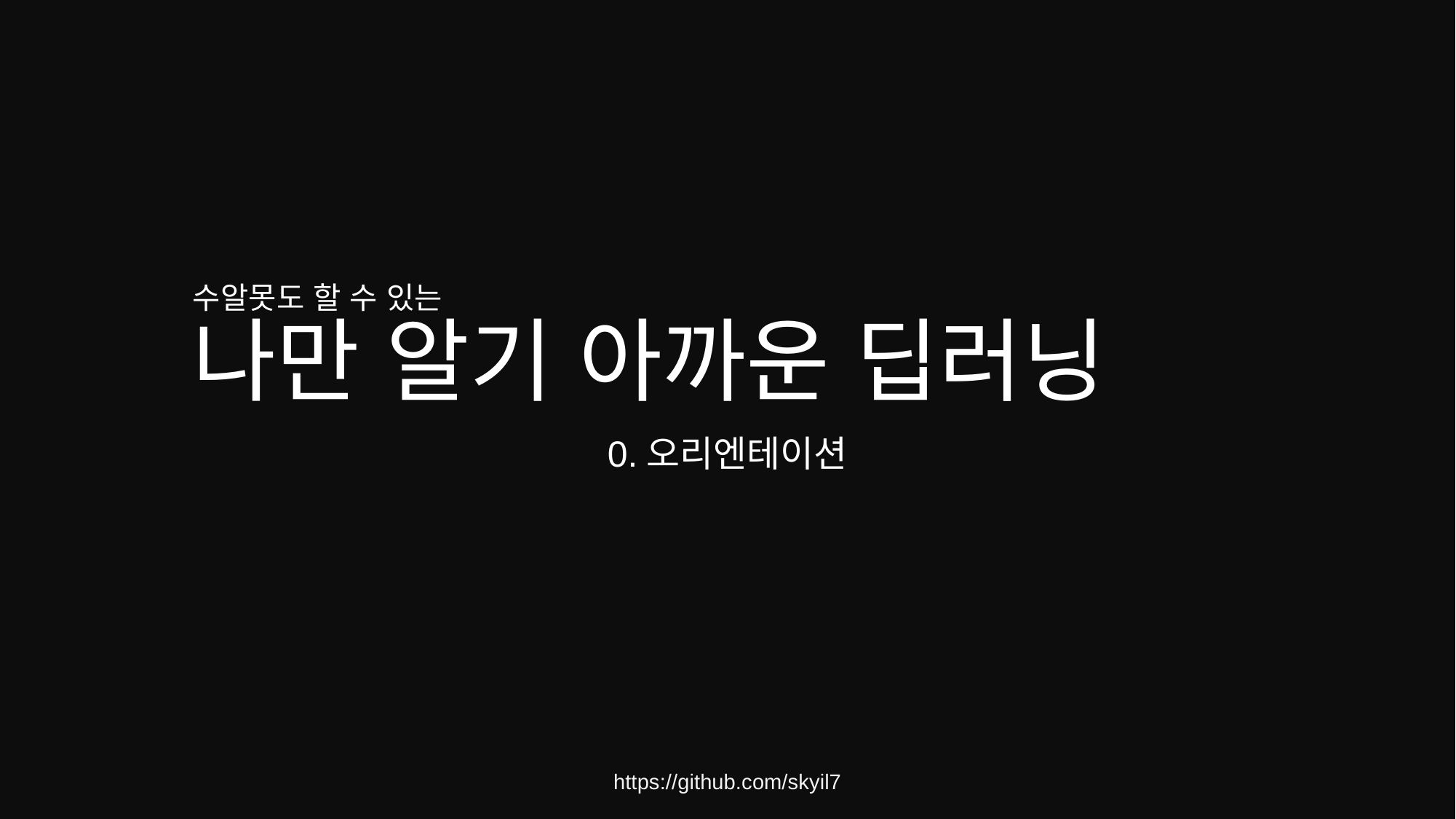

# 수알못도 할 수 있는 나만 알기 아까운 딥러닝
0.오리엔테이션
https://github.com/skyil7